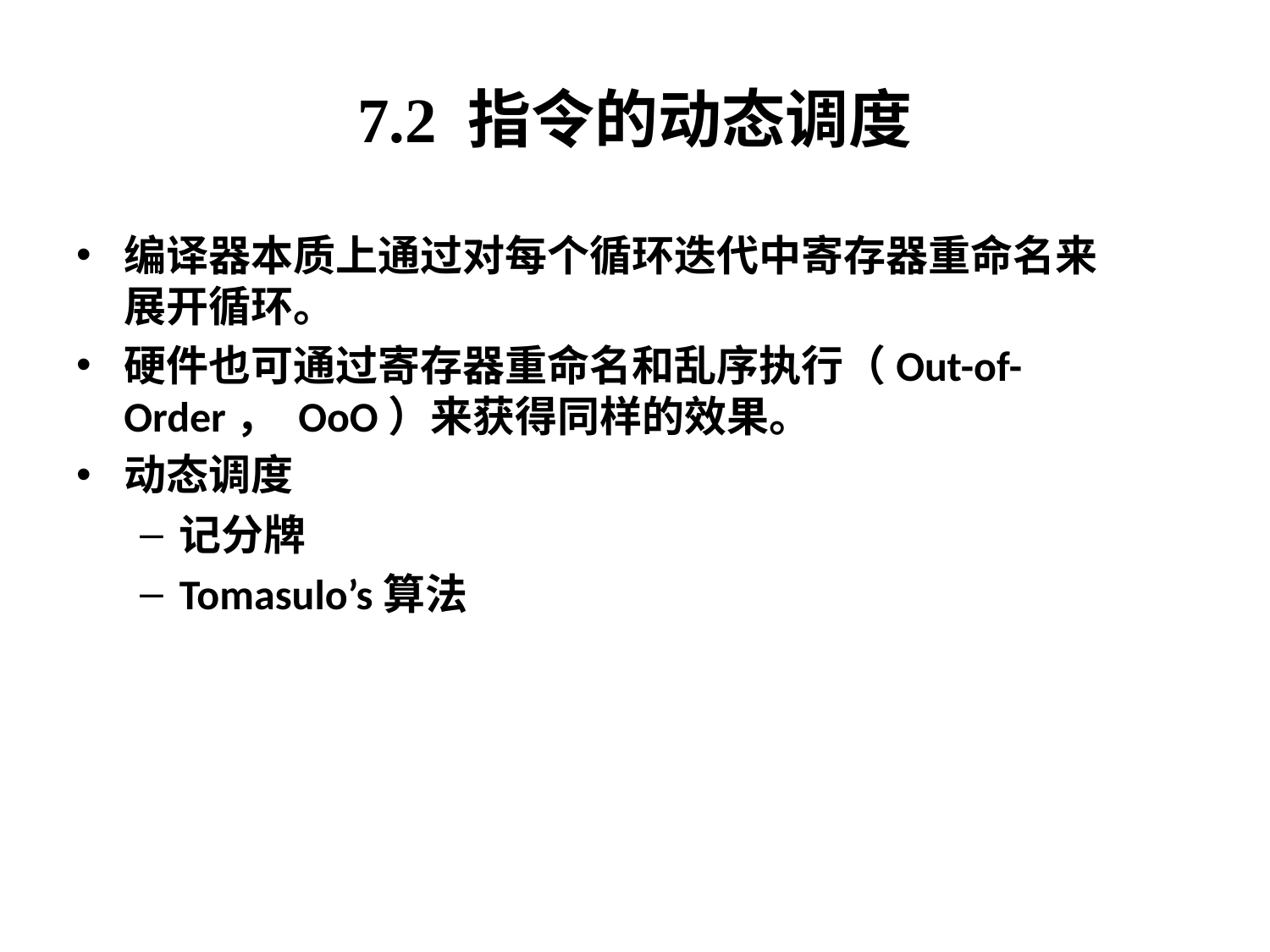

7.2 指令的动态调度
编译器本质上通过对每个循环迭代中寄存器重命名来展开循环。
硬件也可通过寄存器重命名和乱序执行（Out-of-Order， OoO）来获得同样的效果。
动态调度
记分牌
Tomasulo’s算法